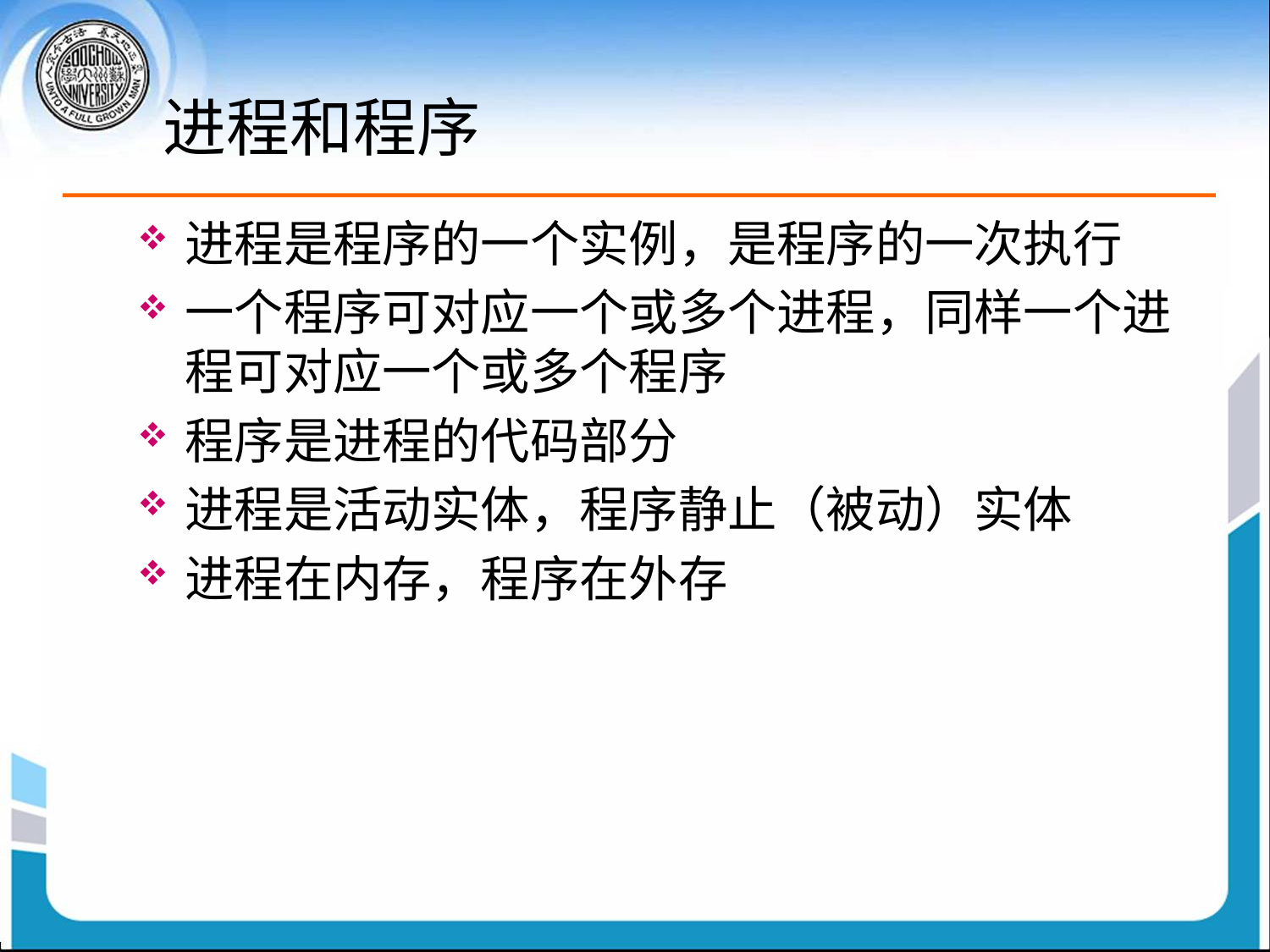

# 进程和程序
进程是程序的一个实例，是程序的一次执行
一个程序可对应一个或多个进程，同样一个进程可对应一个或多个程序
程序是进程的代码部分
进程是活动实体，程序静止（被动）实体
进程在内存，程序在外存